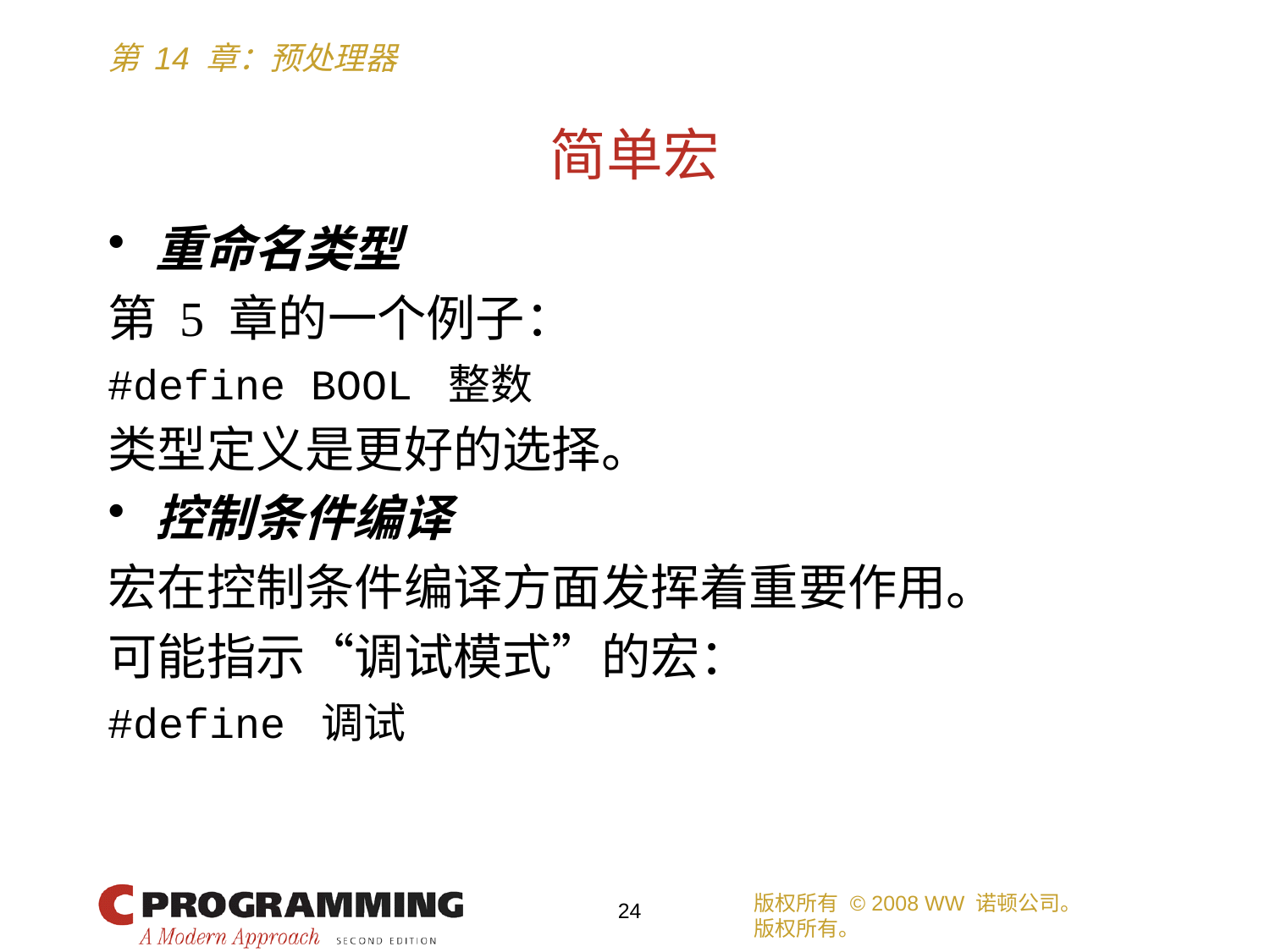

# 简单宏
重命名类型
第 5 章的一个例子：
#define BOOL 整数
类型定义是更好的选择。
控制条件编译
宏在控制条件编译方面发挥着重要作用。
可能指示“调试模式”的宏：
#define 调试
版权所有 © 2008 WW 诺顿公司。
版权所有。
24